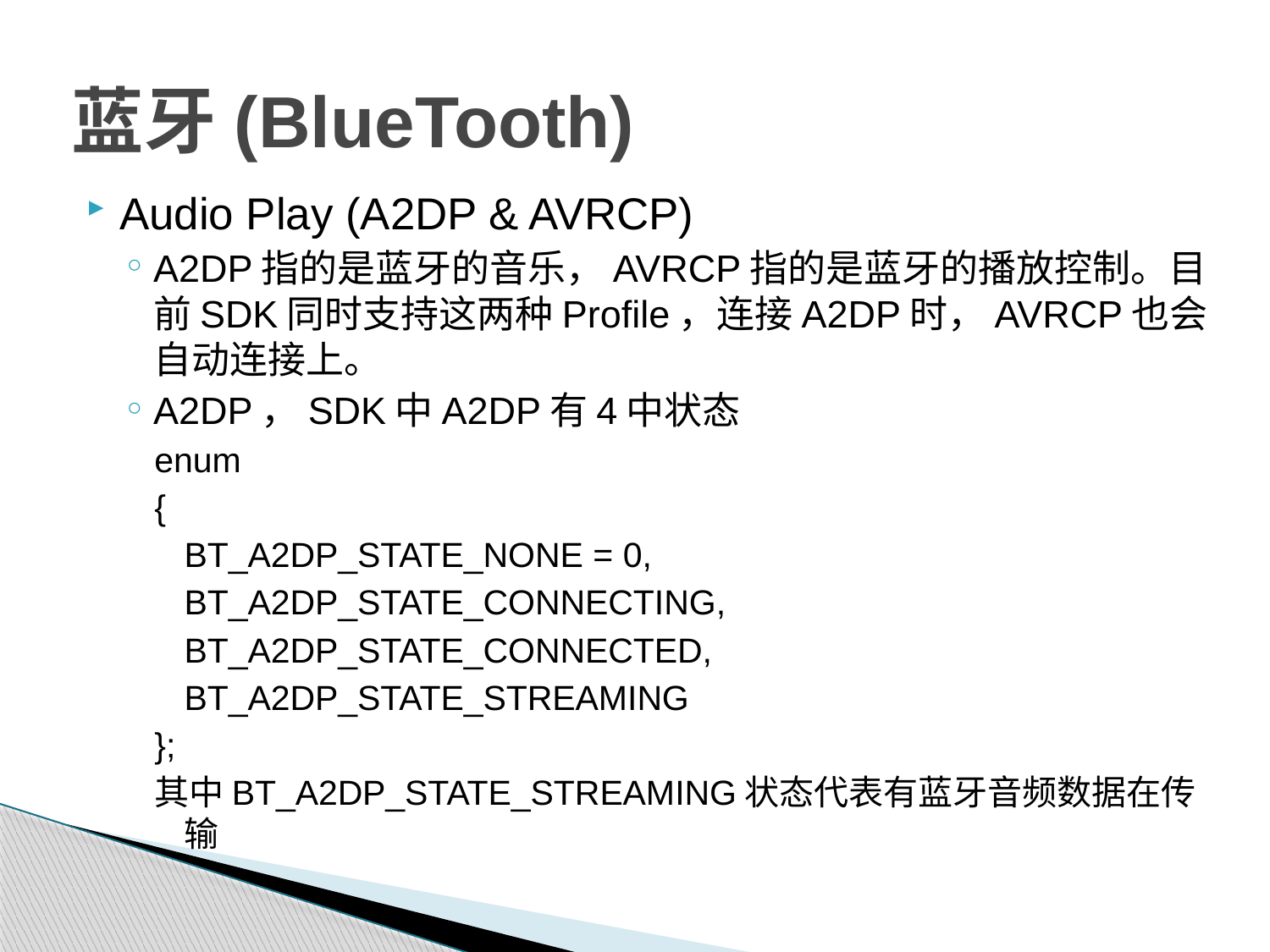

# 蓝牙(BlueTooth)
Audio Play (A2DP & AVRCP)
A2DP指的是蓝牙的音乐，AVRCP指的是蓝牙的播放控制。目前SDK同时支持这两种Profile，连接A2DP时，AVRCP也会自动连接上。
A2DP，SDK中A2DP有4中状态
enum
{
	BT_A2DP_STATE_NONE = 0,
	BT_A2DP_STATE_CONNECTING,
	BT_A2DP_STATE_CONNECTED,
	BT_A2DP_STATE_STREAMING
};
其中BT_A2DP_STATE_STREAMING状态代表有蓝牙音频数据在传输